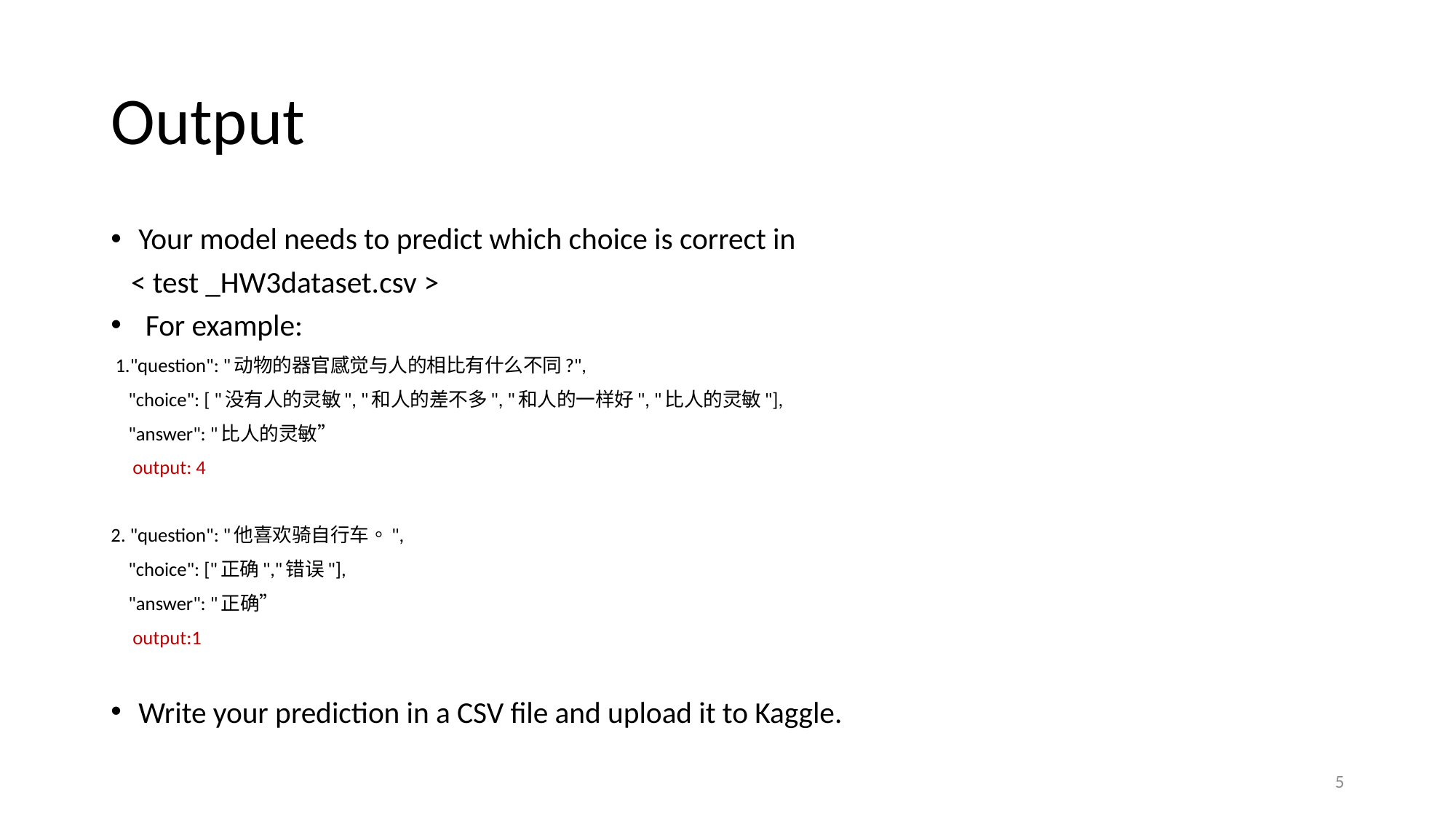

# Output
Your model needs to predict which choice is correct in
   < test _HW3dataset.csv >
 For example:
 1."question": "动物的器官感觉与人的相比有什么不同?",
    "choice": [ "没有人的灵敏", "和人的差不多", "和人的一样好", "比人的灵敏"],
    "answer": "比人的灵敏”
     output: 4

2. "question": "他喜欢骑自行车。",
    "choice": ["正确","错误"],
    "answer": "正确”
     output:1

Write your prediction in a CSV file and upload it to Kaggle.
5